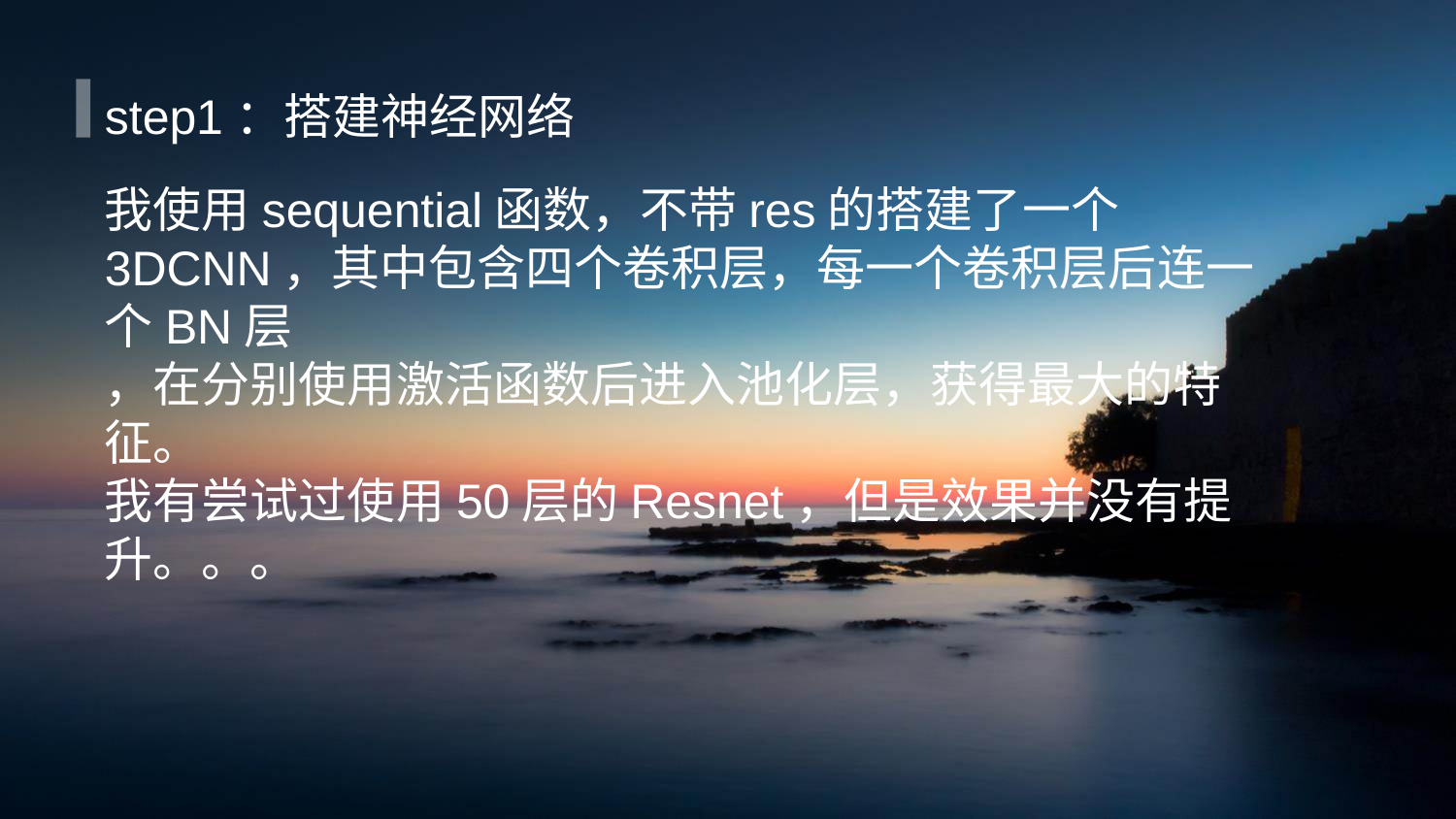

step1：搭建神经网络

我使用sequential函数，不带res的搭建了一个3DCNN，其中包含四个卷积层，每一个卷积层后连一个BN层
，在分别使用激活函数后进入池化层，获得最大的特征。
我有尝试过使用50层的Resnet，但是效果并没有提升。。。